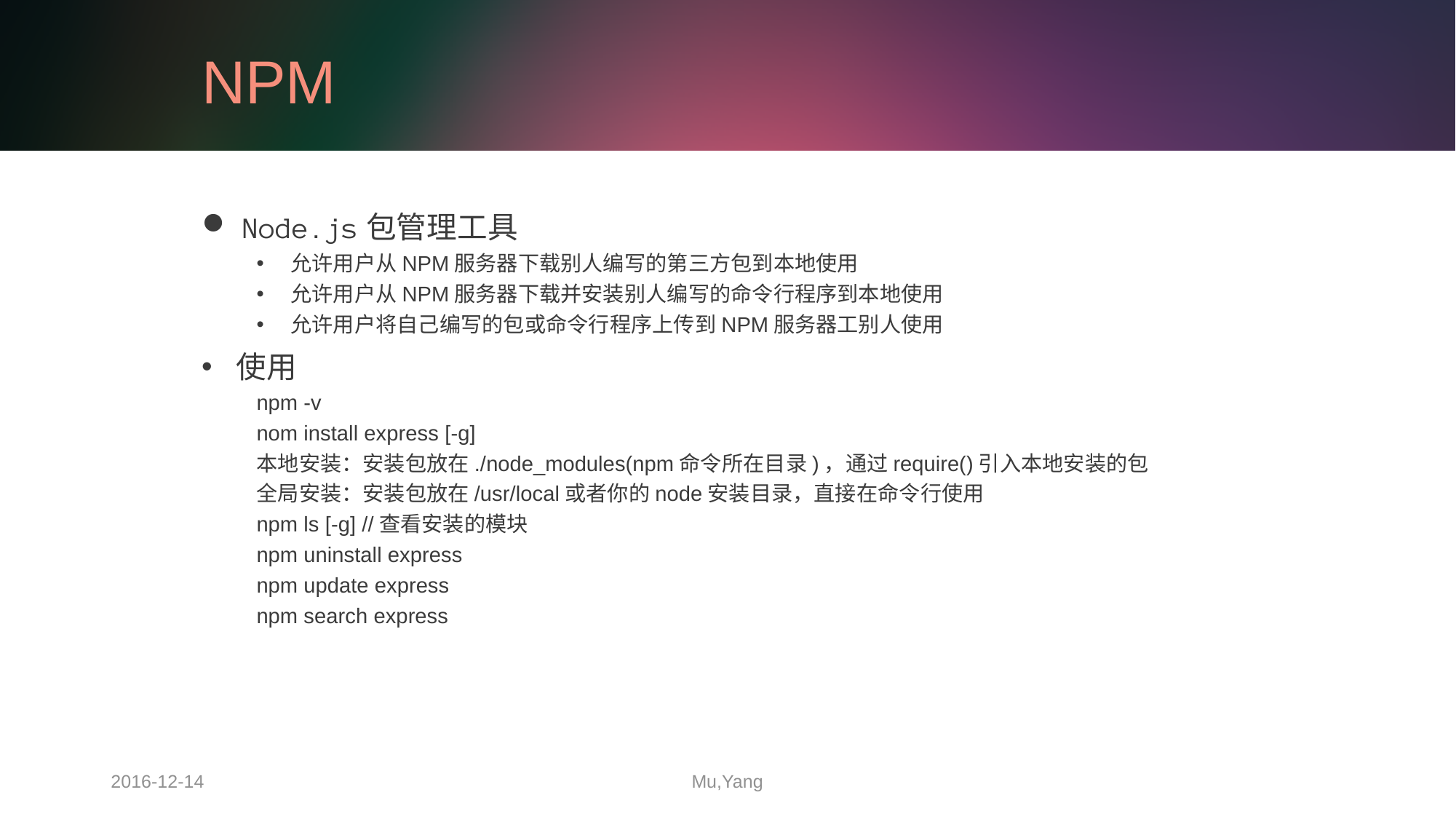

# NPM
Node.js包管理工具
允许用户从NPM服务器下载别人编写的第三方包到本地使用
允许用户从NPM服务器下载并安装别人编写的命令行程序到本地使用
允许用户将自己编写的包或命令行程序上传到NPM服务器工别人使用
使用
npm -v
nom install express [-g]
本地安装：安装包放在./node_modules(npm命令所在目录)，通过require()引入本地安装的包
全局安装：安装包放在/usr/local或者你的node安装目录，直接在命令行使用
npm ls [-g] //查看安装的模块
npm uninstall express
npm update express
npm search express

2016-12-14
Mu,Yang
140